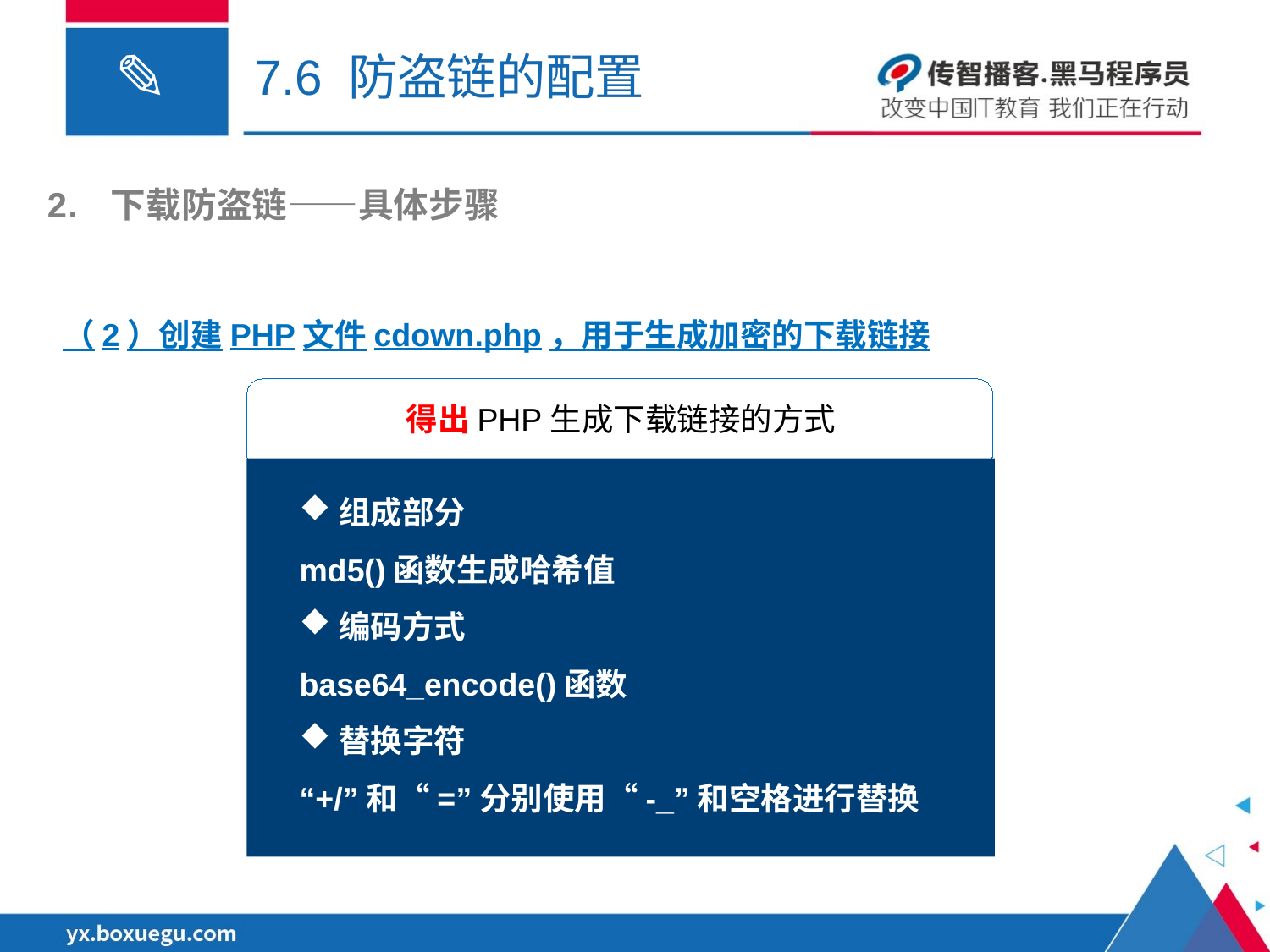

# 7.6 防盗链的配置
下载防盗链——具体步骤
（2）创建PHP文件cdown.php，用于生成加密的下载链接

得出PHP生成下载链接的方式
组成部分
md5()函数生成哈希值
编码方式
base64_encode()函数
替换字符
“+/”和“=”分别使用“-_”和空格进行替换